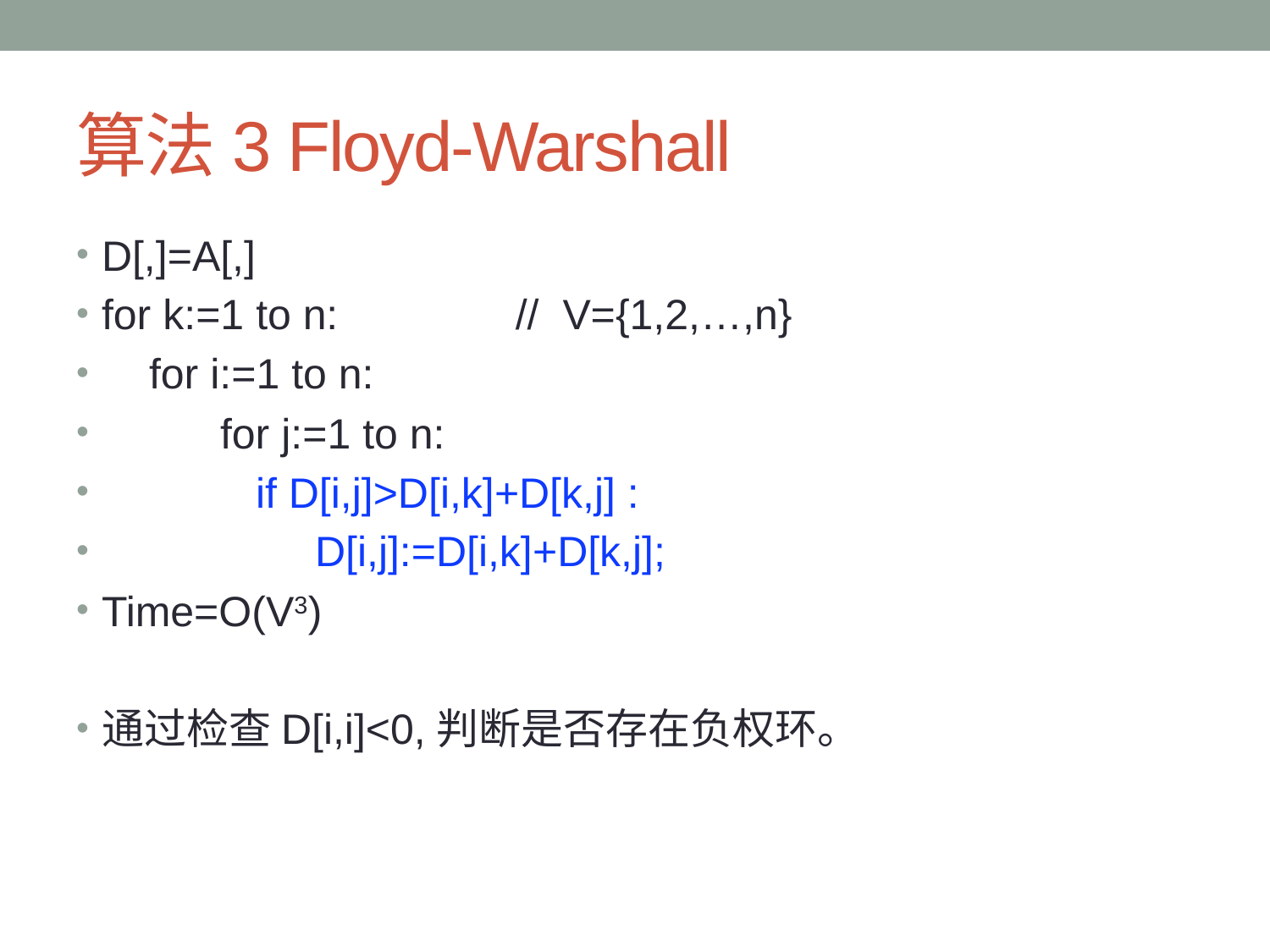

# 算法3 Floyd-Warshall
D[,]=A[,]
for k:=1 to n:               //  V={1,2,…,n}
    for i:=1 to n:
          for j:=1 to n:
             if D[i,j]>D[i,k]+D[k,j] :
                  D[i,j]:=D[i,k]+D[k,j];
Time=O(V3)

通过检查D[i,i]<0,判断是否存在负权环。